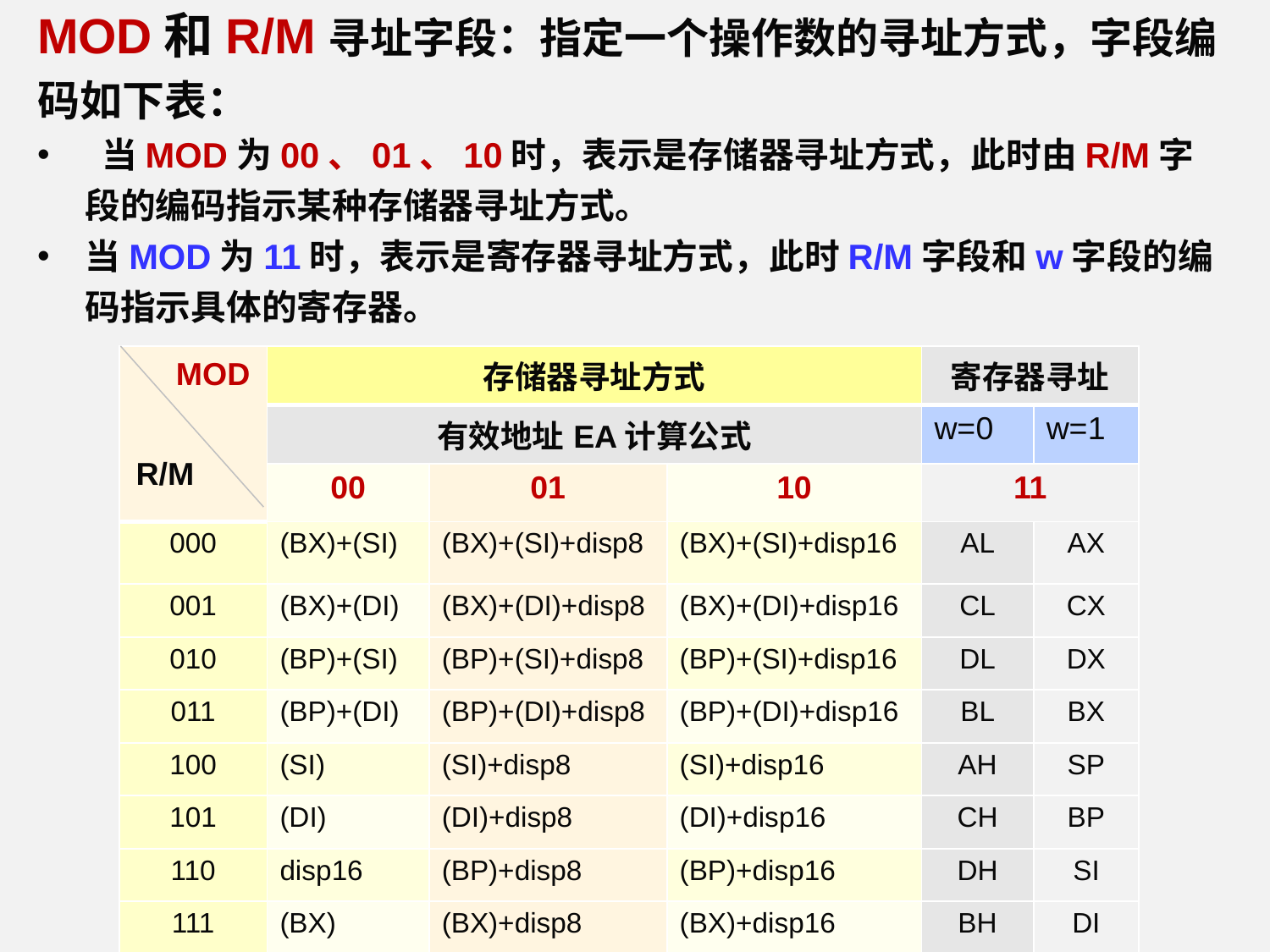

MOD和R/M寻址字段：指定一个操作数的寻址方式，字段编码如下表：
 当MOD为00、01、10时，表示是存储器寻址方式，此时由R/M字段的编码指示某种存储器寻址方式。
当MOD为11时，表示是寄存器寻址方式，此时R/M字段和w字段的编码指示具体的寄存器。
|  | 存储器寻址方式 |  |  | 寄存器寻址 |  |
| --- | --- | --- | --- | --- | --- |
|  | 有效地址EA计算公式 |  |  | w=0 | w=1 |
|  | 00 | 01 | 10 | 11 |  |
| 000 | (BX)+(SI) | (BX)+(SI)+disp8 | (BX)+(SI)+disp16 | AL | AX |
| 001 | (BX)+(DI) | (BX)+(DI)+disp8 | (BX)+(DI)+disp16 | CL | CX |
| 010 | (BP)+(SI) | (BP)+(SI)+disp8 | (BP)+(SI)+disp16 | DL | DX |
| 011 | (BP)+(DI) | (BP)+(DI)+disp8 | (BP)+(DI)+disp16 | BL | BX |
| 100 | (SI) | (SI)+disp8 | (SI)+disp16 | AH | SP |
| 101 | (DI) | (DI)+disp8 | (DI)+disp16 | CH | BP |
| 110 | disp16 | (BP)+disp8 | (BP)+disp16 | DH | SI |
| 111 | (BX) | (BX)+disp8 | (BX)+disp16 | BH | DI |
MOD
R/M